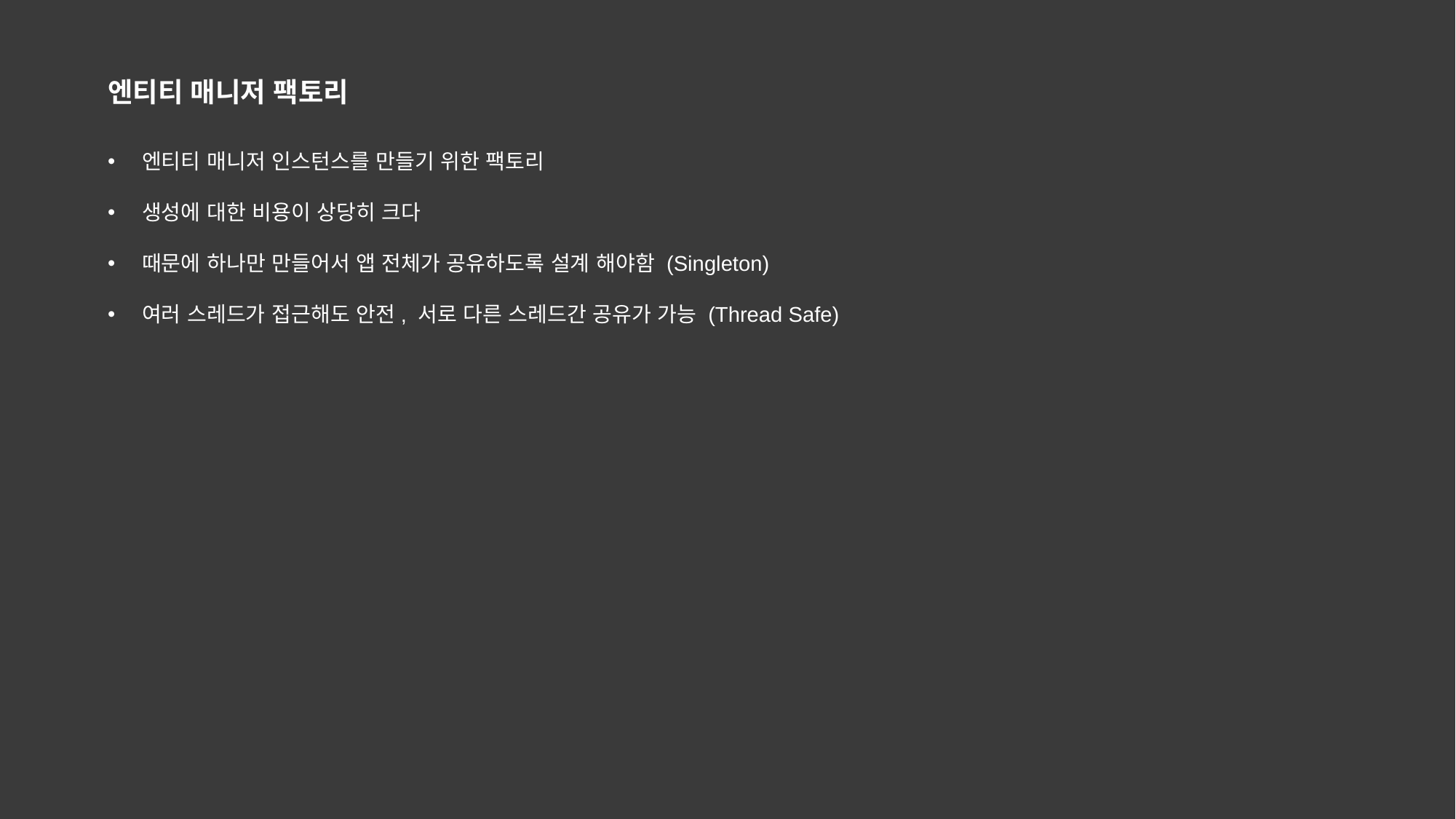

엔티티 매니저 팩토리
엔티티 매니저 인스턴스를 만들기 위한 팩토리

생성에 대한 비용이 상당히 크다

때문에 하나만 만들어서 앱 전체가 공유하도록 설계 해야함 (Singleton)

여러 스레드가 접근해도 안전, 서로 다른 스레드간 공유가 가능 (Thread Safe)